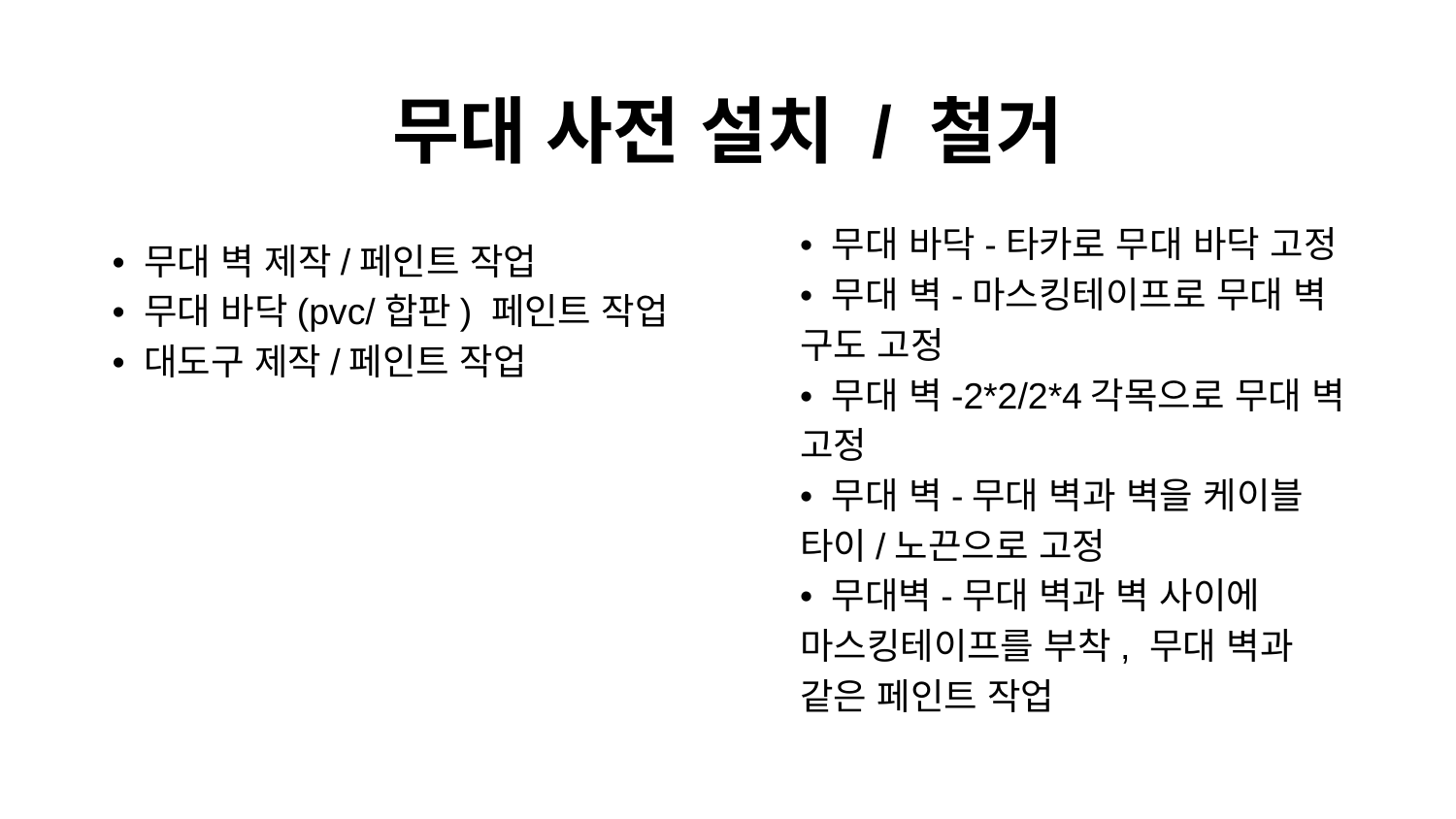

# 무대 사전 설치 / 철거
• 무대 바닥-타카로 무대 바닥 고정
• 무대 벽-마스킹테이프로 무대 벽 구도 고정
• 무대 벽-2*2/2*4각목으로 무대 벽 고정
• 무대 벽-무대 벽과 벽을 케이블 타이/노끈으로 고정
• 무대벽-무대 벽과 벽 사이에 마스킹테이프를 부착, 무대 벽과 같은 페인트 작업

• 무대 벽 제작/페인트 작업
• 무대 바닥(pvc/합판) 페인트 작업
• 대도구 제작/페인트 작업